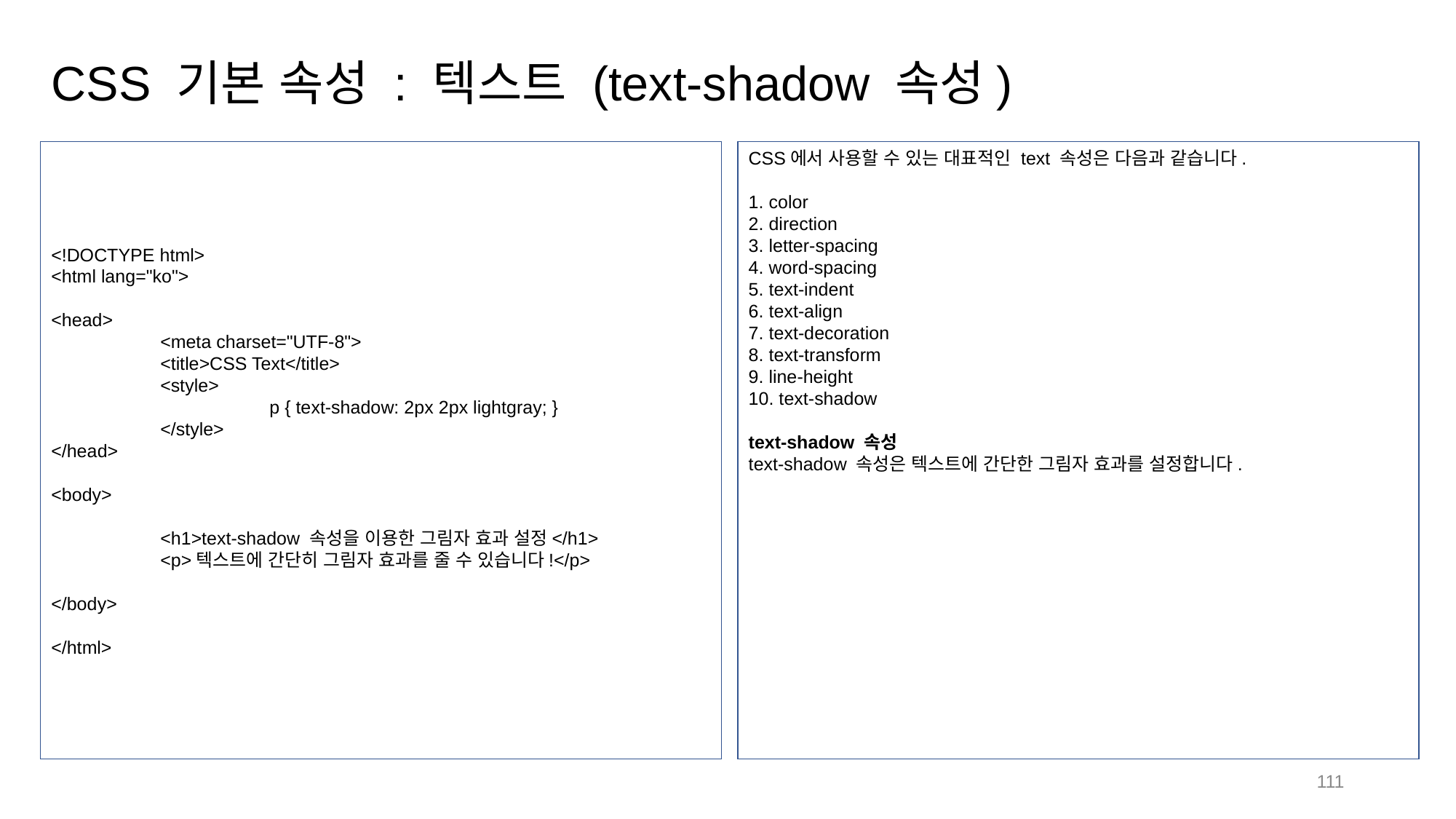

# CSS 기본 속성 : 텍스트 (text-shadow 속성)
<!DOCTYPE html>
<html lang="ko">

<head>
	<meta charset="UTF-8">
	<title>CSS Text</title>
	<style>
		p { text-shadow: 2px 2px lightgray; }
	</style>
</head>

<body>

	<h1>text-shadow 속성을 이용한 그림자 효과 설정</h1>
	<p>텍스트에 간단히 그림자 효과를 줄 수 있습니다!</p>

</body>

</html>
CSS에서 사용할 수 있는 대표적인 text 속성은 다음과 같습니다.

1. color
2. direction
3. letter-spacing
4. word-spacing
5. text-indent
6. text-align
7. text-decoration
8. text-transform
9. line-height
10. text-shadow

text-shadow 속성
text-shadow 속성은 텍스트에 간단한 그림자 효과를 설정합니다.
111